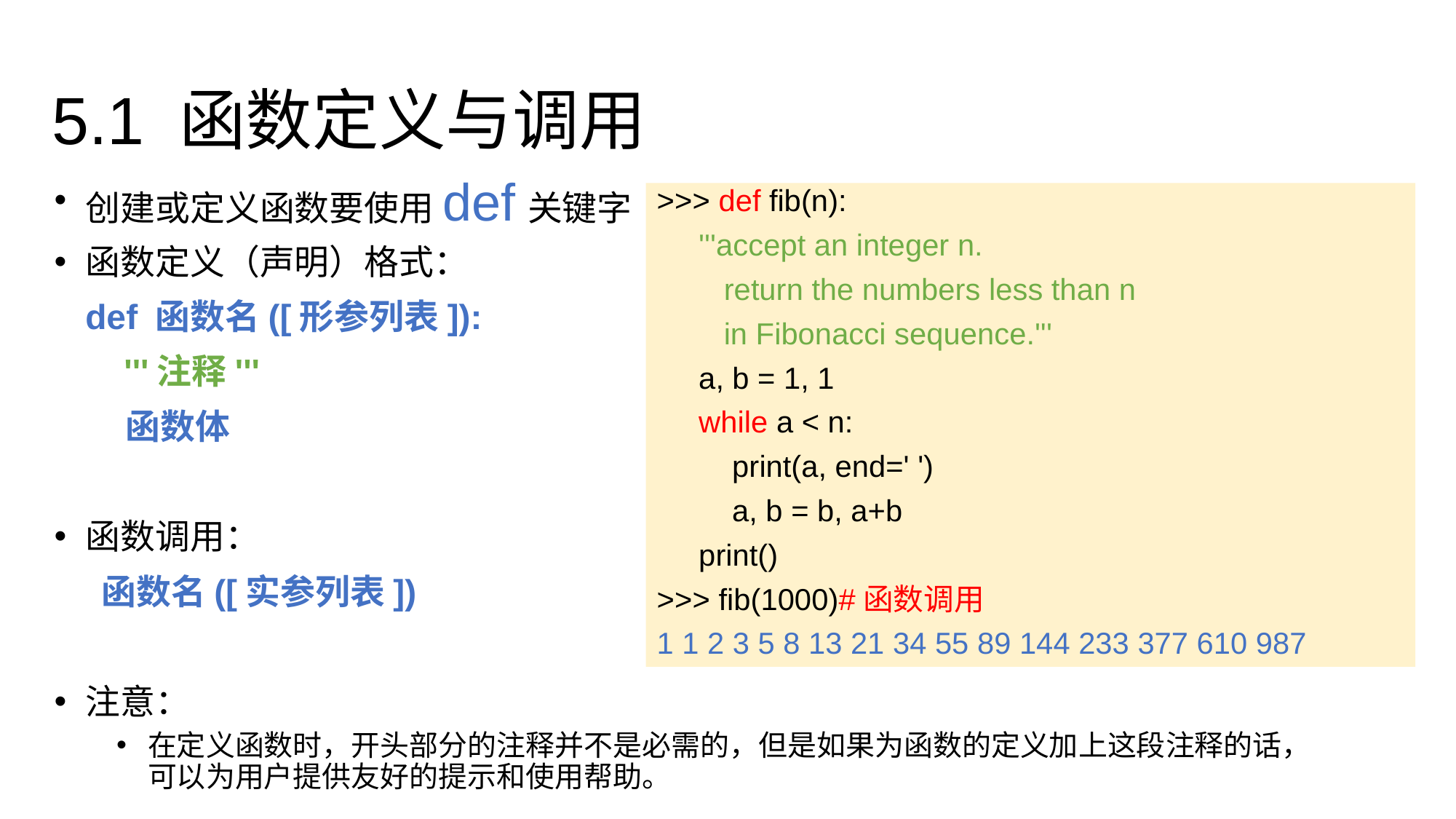

# 5.1 函数定义与调用
创建或定义函数要使用def关键字
函数定义（声明）格式：
	def 函数名([形参列表]):
	    '''注释'''
	    函数体

函数调用：
     函数名([实参列表])

注意：
在定义函数时，开头部分的注释并不是必需的，但是如果为函数的定义加上这段注释的话，可以为用户提供友好的提示和使用帮助。
>>> def fib(n):
     '''accept an integer n.
        return the numbers less than n
        in Fibonacci sequence.'''
     a, b = 1, 1
     while a < n:
         print(a, end=' ')
         a, b = b, a+b
     print()
>>> fib(1000)#函数调用
1 1 2 3 5 8 13 21 34 55 89 144 233 377 610 987